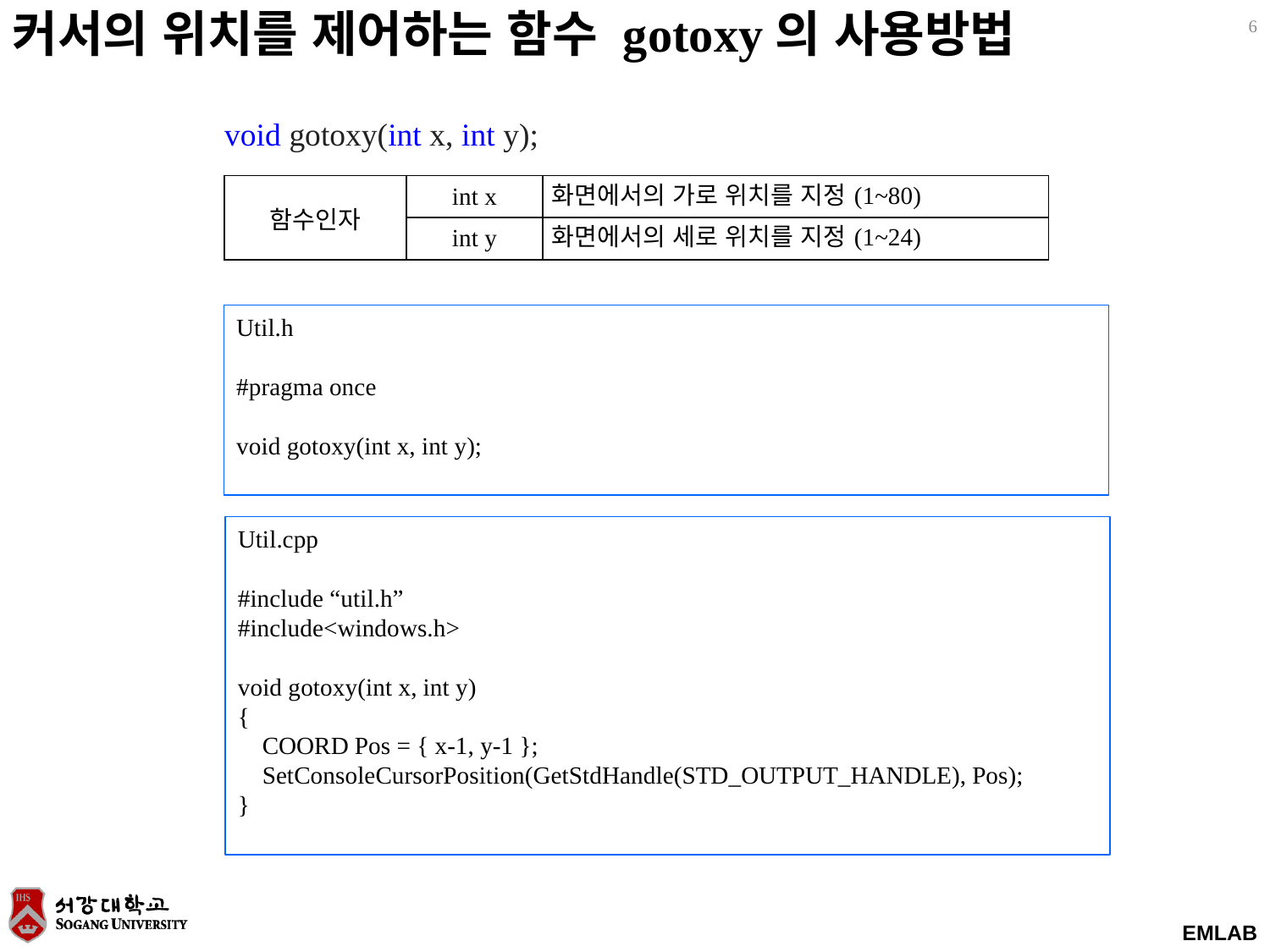

6
커서의 위치를 제어하는 함수 gotoxy의 사용방법
void gotoxy(int x, int y);
| 함수인자 | int x | 화면에서의 가로 위치를 지정(1~80) |
| --- | --- | --- |
|  | int y | 화면에서의 세로 위치를 지정(1~24) |
Util.h

#pragma once

void gotoxy(int x, int y);

Util.cpp

#include “util.h”
#include<windows.h>

void gotoxy(int x, int y)
{
    COORD Pos = { x-1, y-1 };
    SetConsoleCursorPosition(GetStdHandle(STD_OUTPUT_HANDLE), Pos);
}